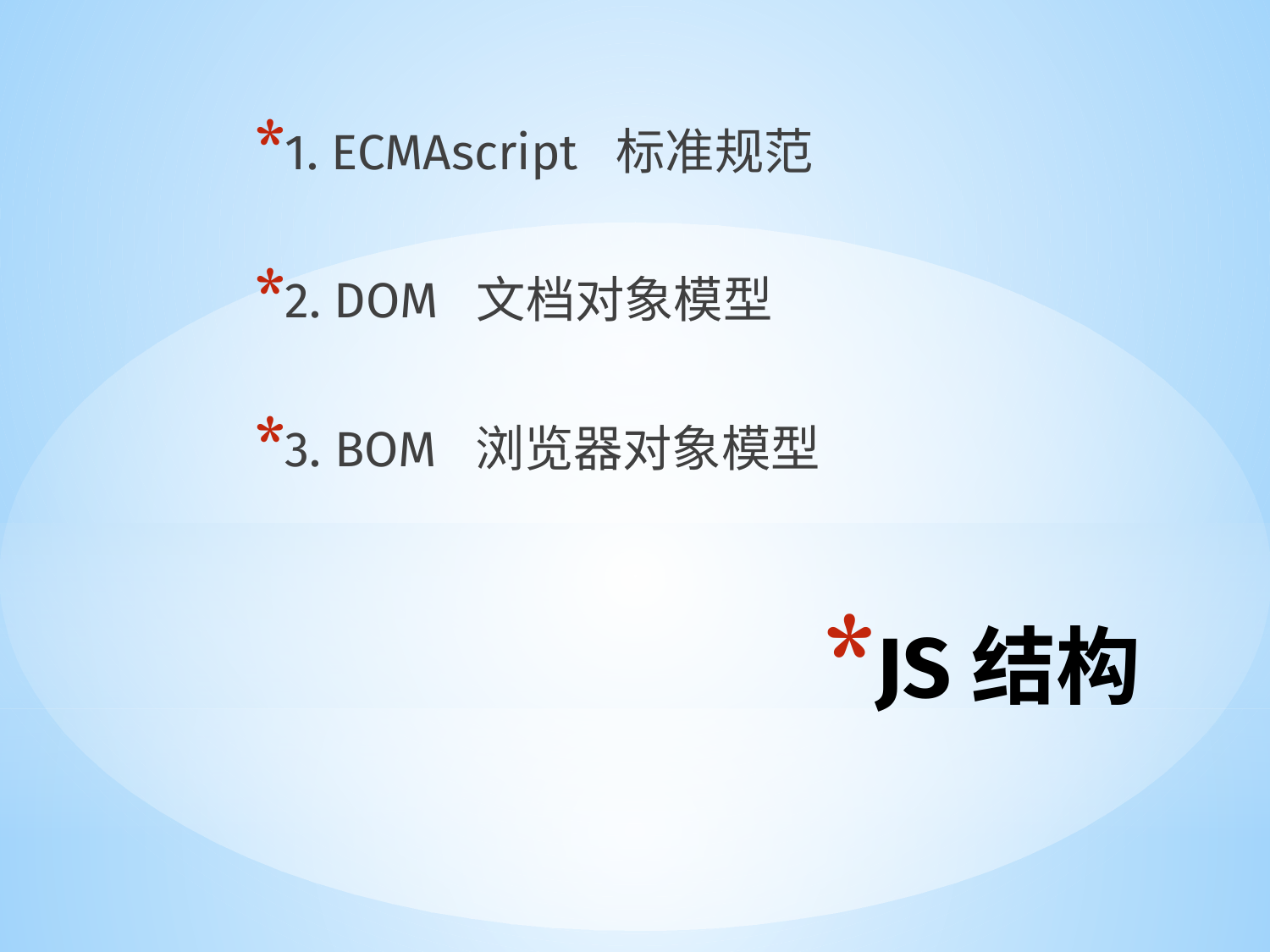

1. ECMAscript  标准规范

2. DOM  文档对象模型

3. BOM  浏览器对象模型
# JS结构